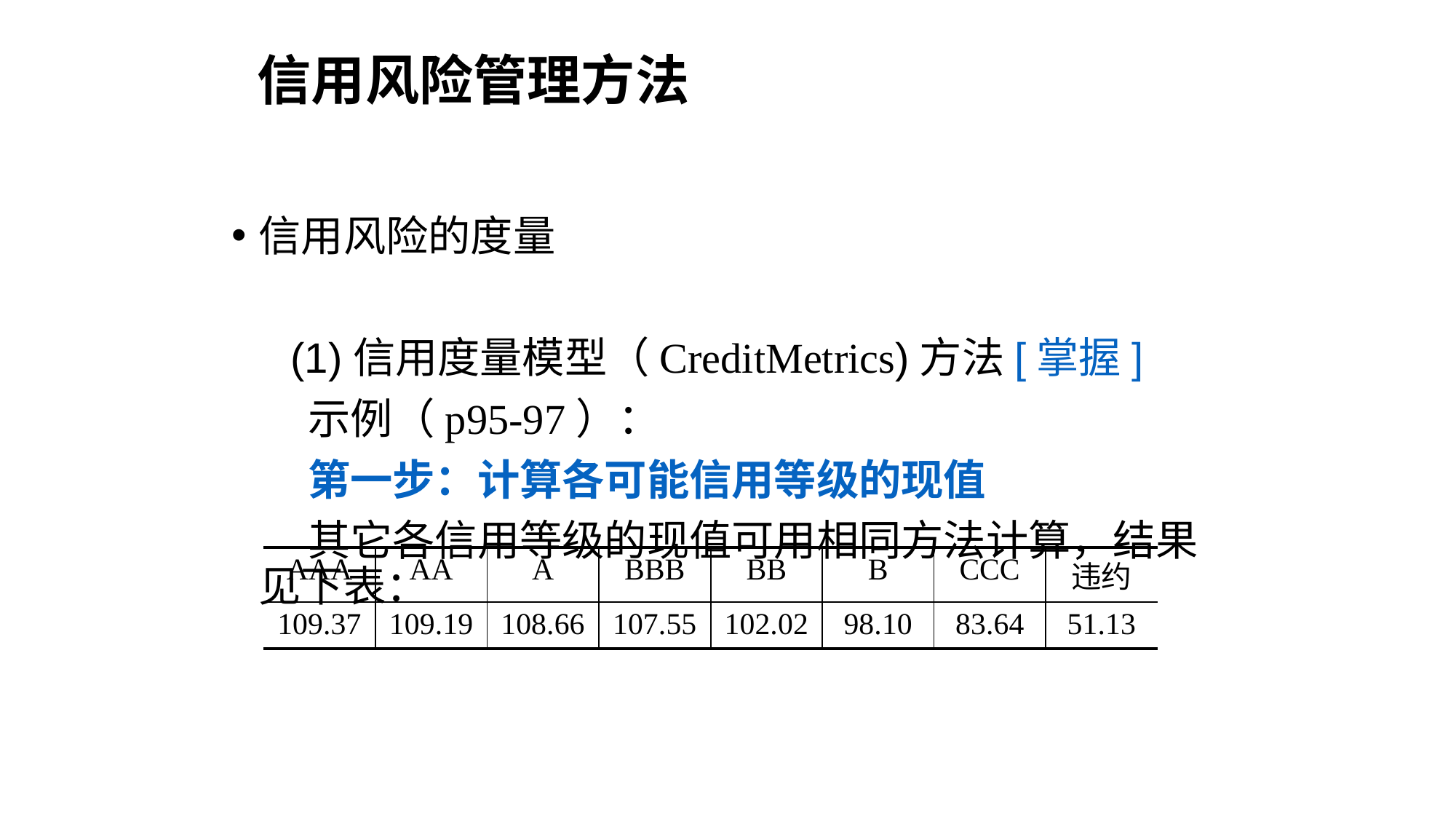

信用风险管理方法

信用风险的度量

     (1)信用度量模型（CreditMetrics)方法[掌握]
       示例（p95-97）：
       第一步：计算各可能信用等级的现值
       其它各信用等级的现值可用相同方法计算，结果见下表：
| AAA | AA | A | BBB | BB | B | CCC | 违约 |
| --- | --- | --- | --- | --- | --- | --- | --- |
| 109.37 | 109.19 | 108.66 | 107.55 | 102.02 | 98.10 | 83.64 | 51.13 |